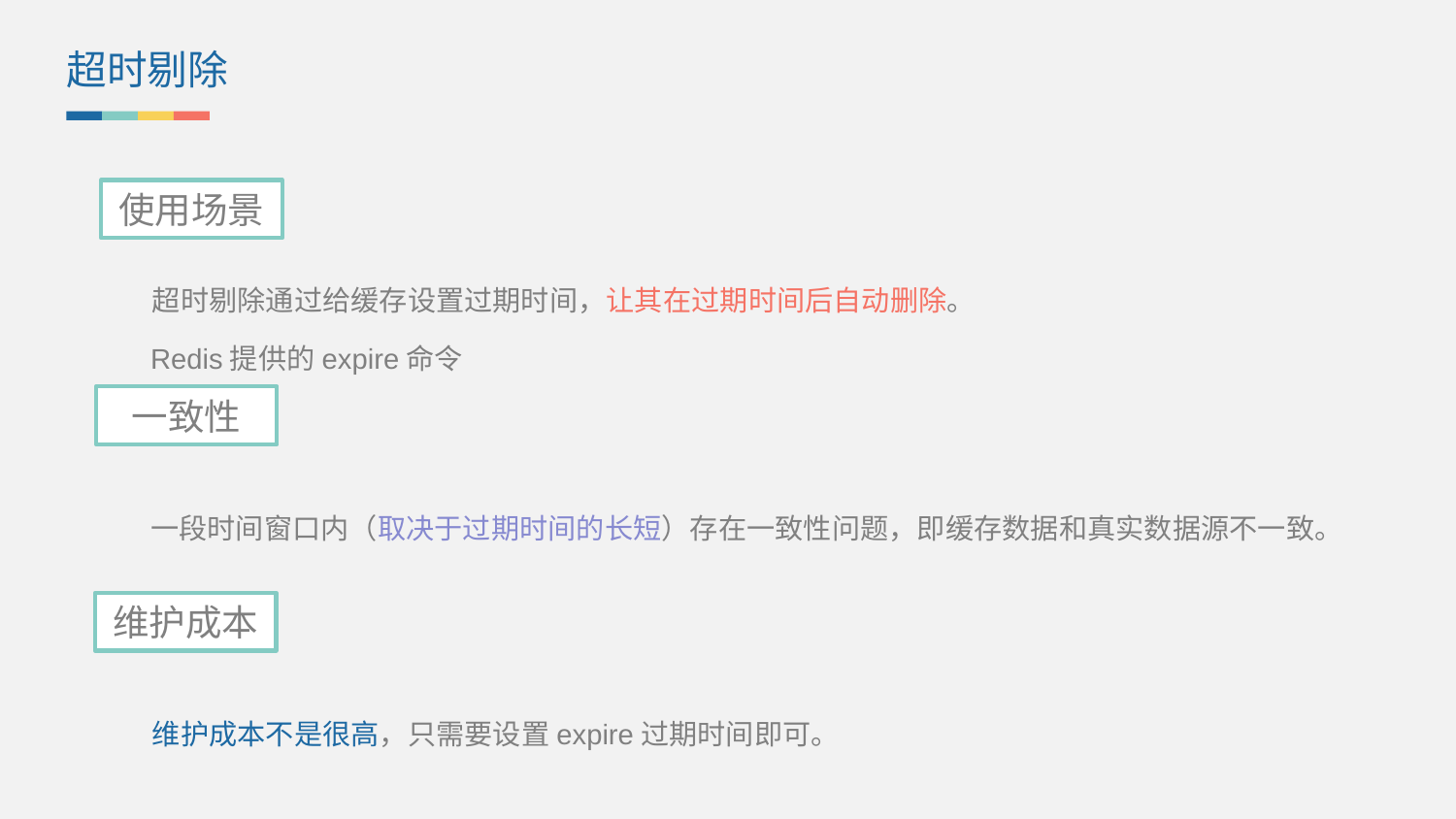

超时剔除

使用场景
超时剔除通过给缓存设置过期时间，让其在过期时间后自动删除。
Redis提供的expire命令
一致性
一段时间窗口内（取决于过期时间的长短）存在一致性问题，即缓存数据和真实数据源不一致。
维护成本
维护成本不是很高，只需要设置expire过期时间即可。